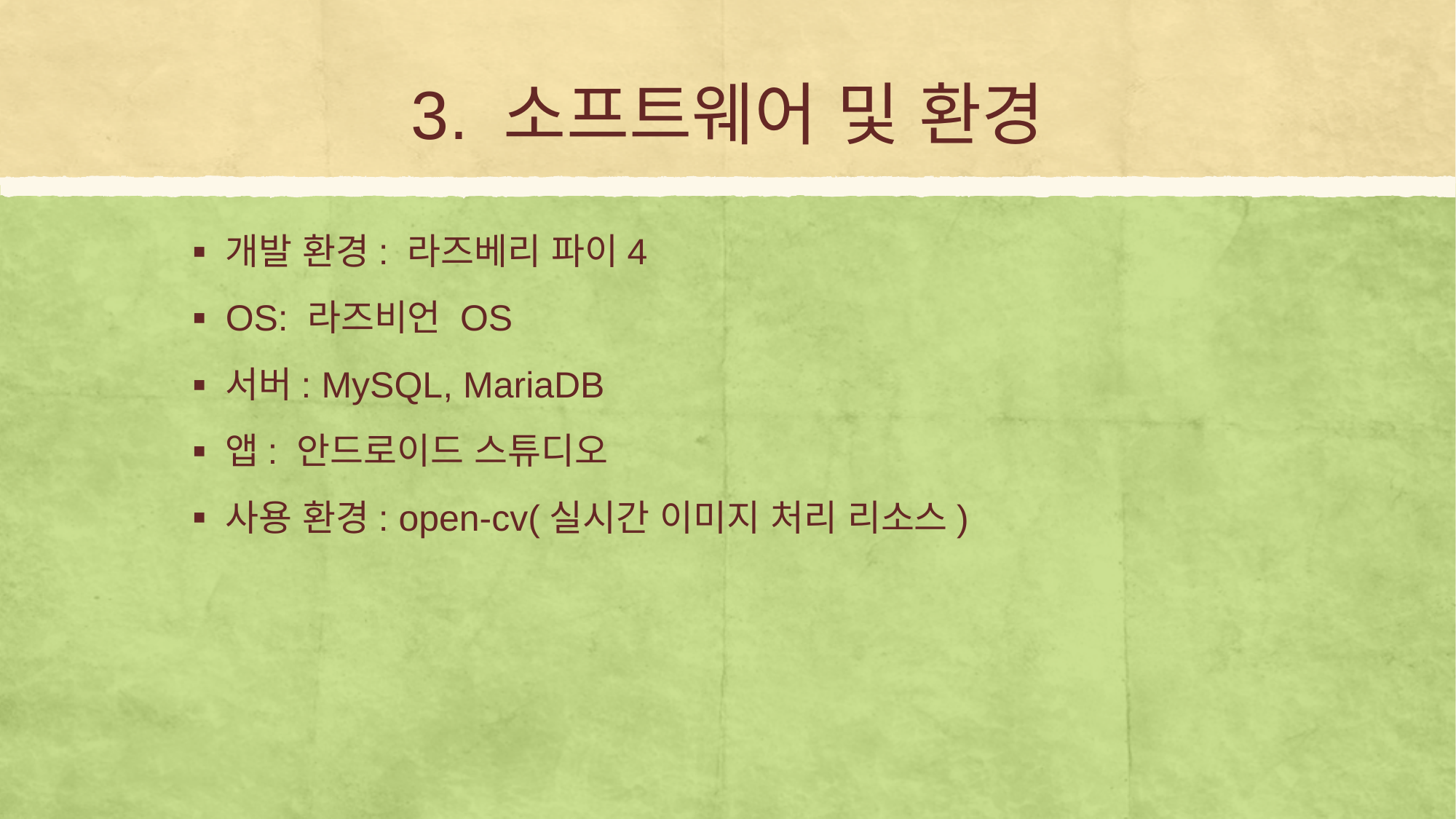

# 3. 소프트웨어 및 환경
개발 환경: 라즈베리 파이4
OS: 라즈비언 OS
서버: MySQL, MariaDB
앱: 안드로이드 스튜디오
사용 환경: open-cv(실시간 이미지 처리 리소스)